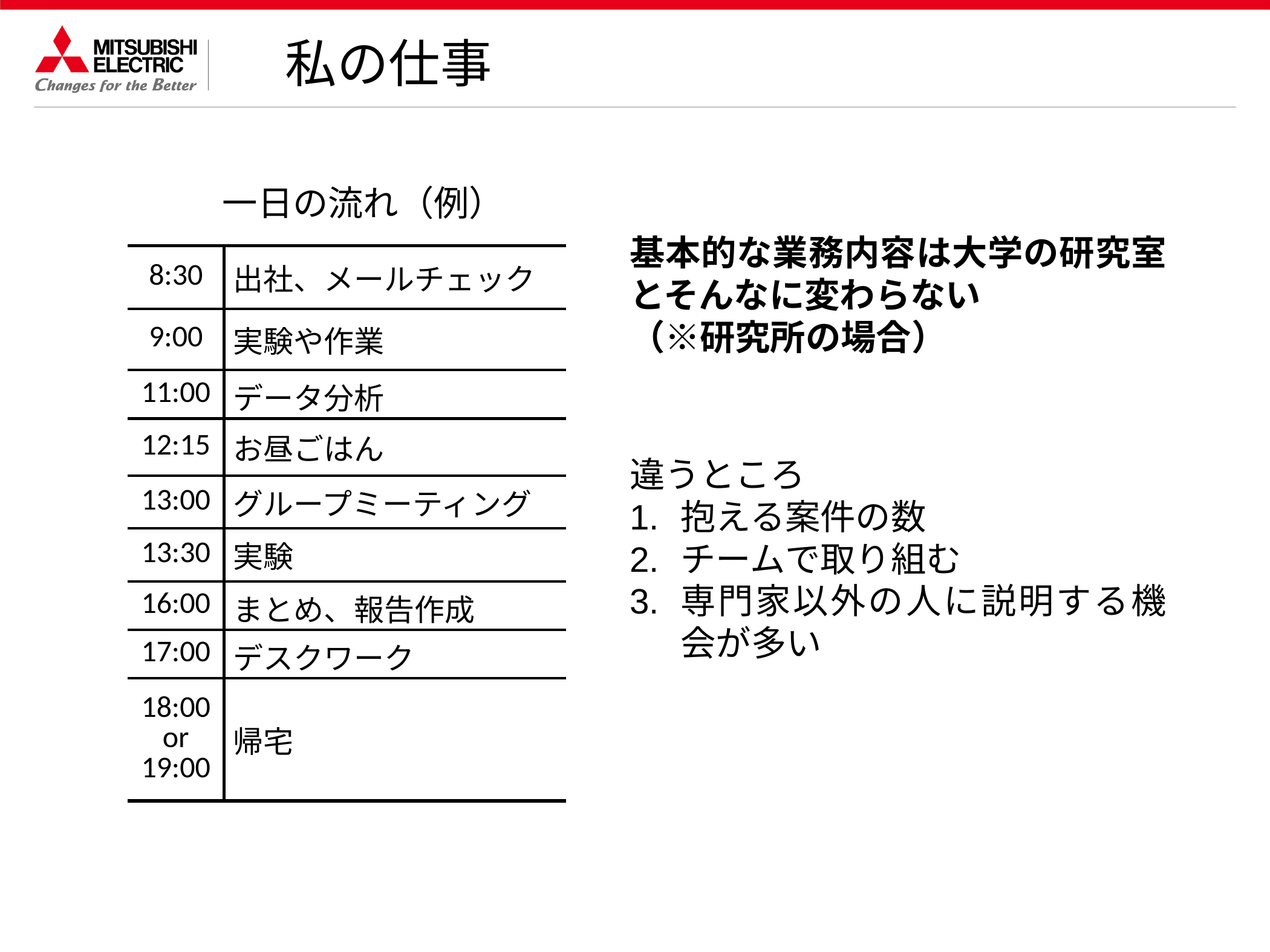

私の仕事
一日の流れ（例）
基本的な業務内容は大学の研究室とそんなに変わらない
（※研究所の場合）
| 8:30 | 出社、メールチェック |
| --- | --- |
| 9:00 | 実験や作業 |
| 11:00 | データ分析 |
| 12:15 | お昼ごはん |
| 13:00 | グループミーティング |
| 13:30 | 実験 |
| 16:00 | まとめ、報告作成 |
| 17:00 | デスクワーク |
| 18:00 or 19:00 | 帰宅 |
違うところ
抱える案件の数
チームで取り組む
専門家以外の人に説明する機会が多い